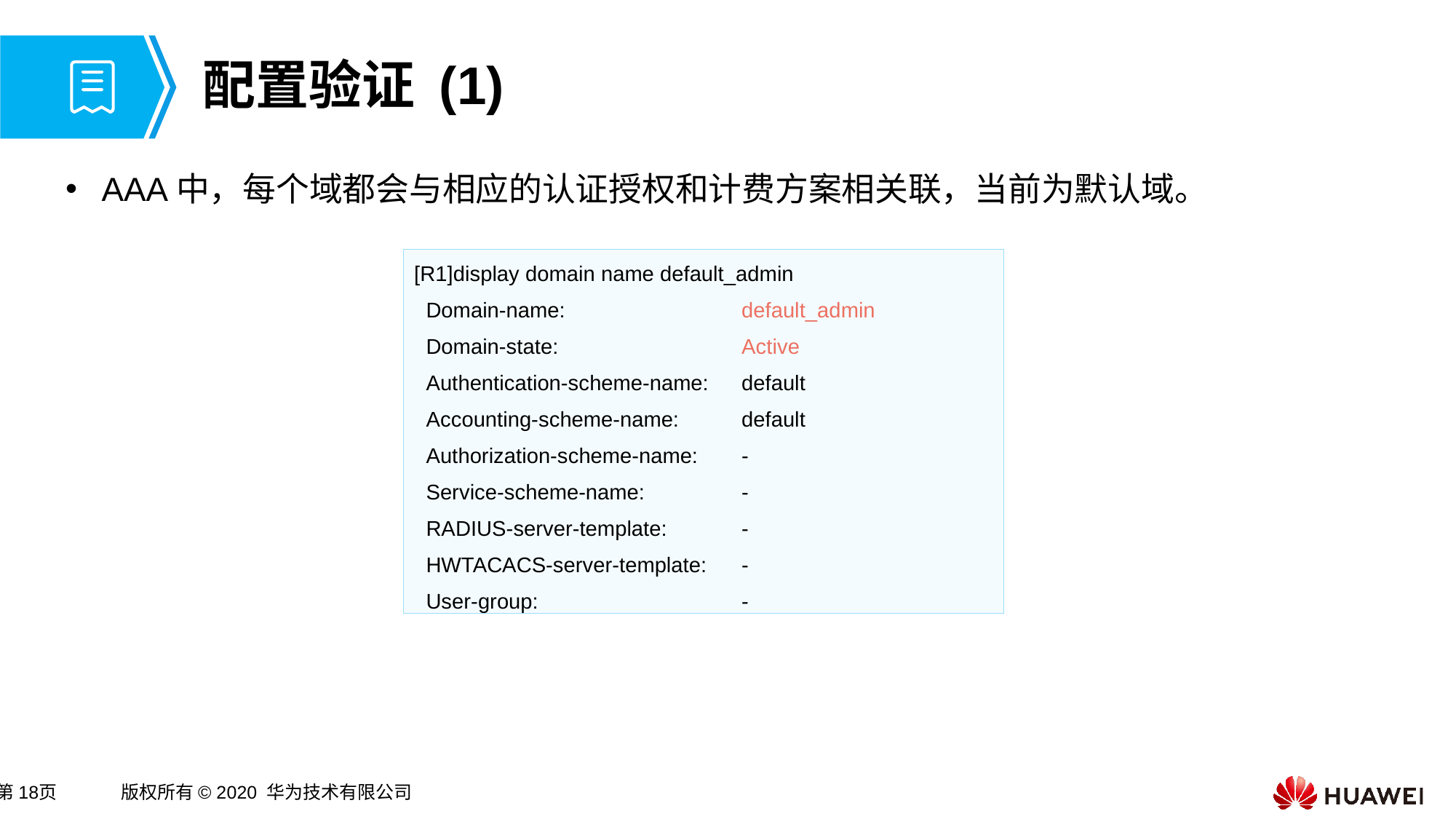

# 配置验证 (1)
AAA中，每个域都会与相应的认证授权和计费方案相关联，当前为默认域。

[R1]display domain name default_admin
  Domain-name: 		default_admin
  Domain-state: 		Active
  Authentication-scheme-name: 	default
  Accounting-scheme-name: 	default
  Authorization-scheme-name: 	-
  Service-scheme-name: 	-
  RADIUS-server-template: 	-
  HWTACACS-server-template: 	-
  User-group: 		-